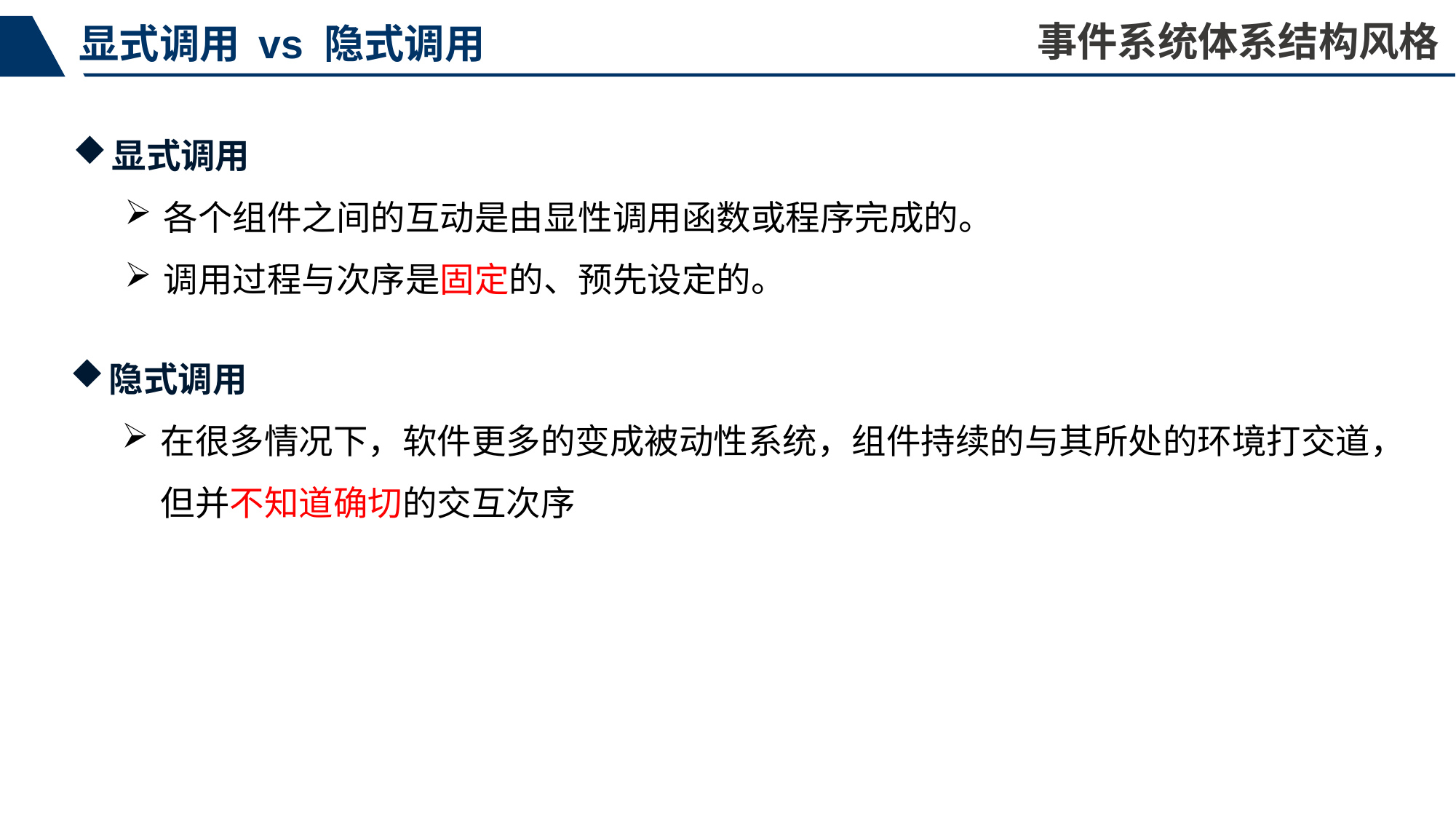

事件系统体系结构风格

显式调用 vs 隐式调用

显式调用
各个组件之间的互动是由显性调用函数或程序完成的。
调用过程与次序是固定的、预先设定的。
隐式调用
在很多情况下，软件更多的变成被动性系统，组件持续的与其所处的环境打交道，但并不知道确切的交互次序